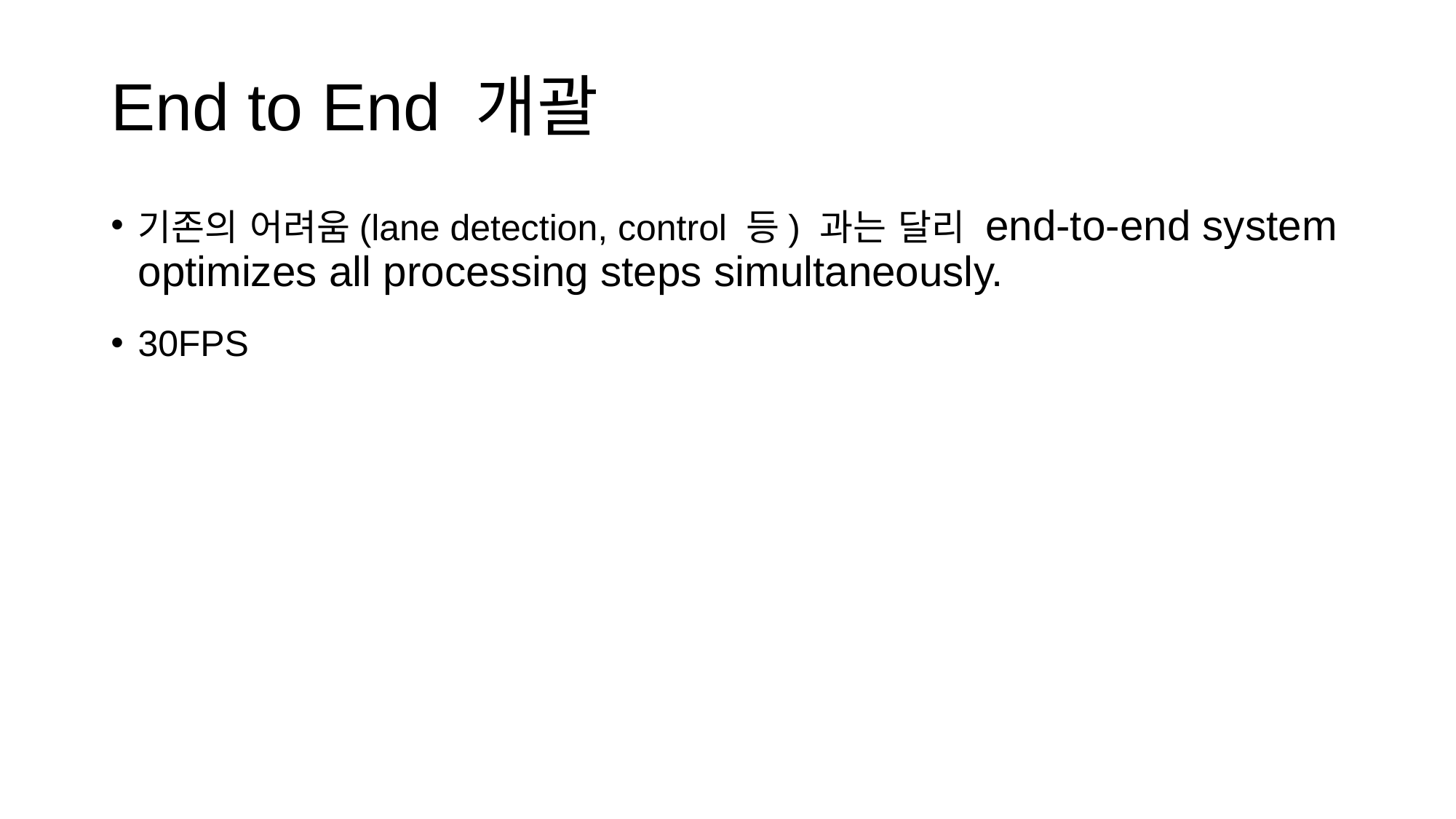

End to End 개괄
기존의 어려움(lane detection, control 등) 과는 달리 end-to-end system optimizes all processing steps simultaneously.

30FPS